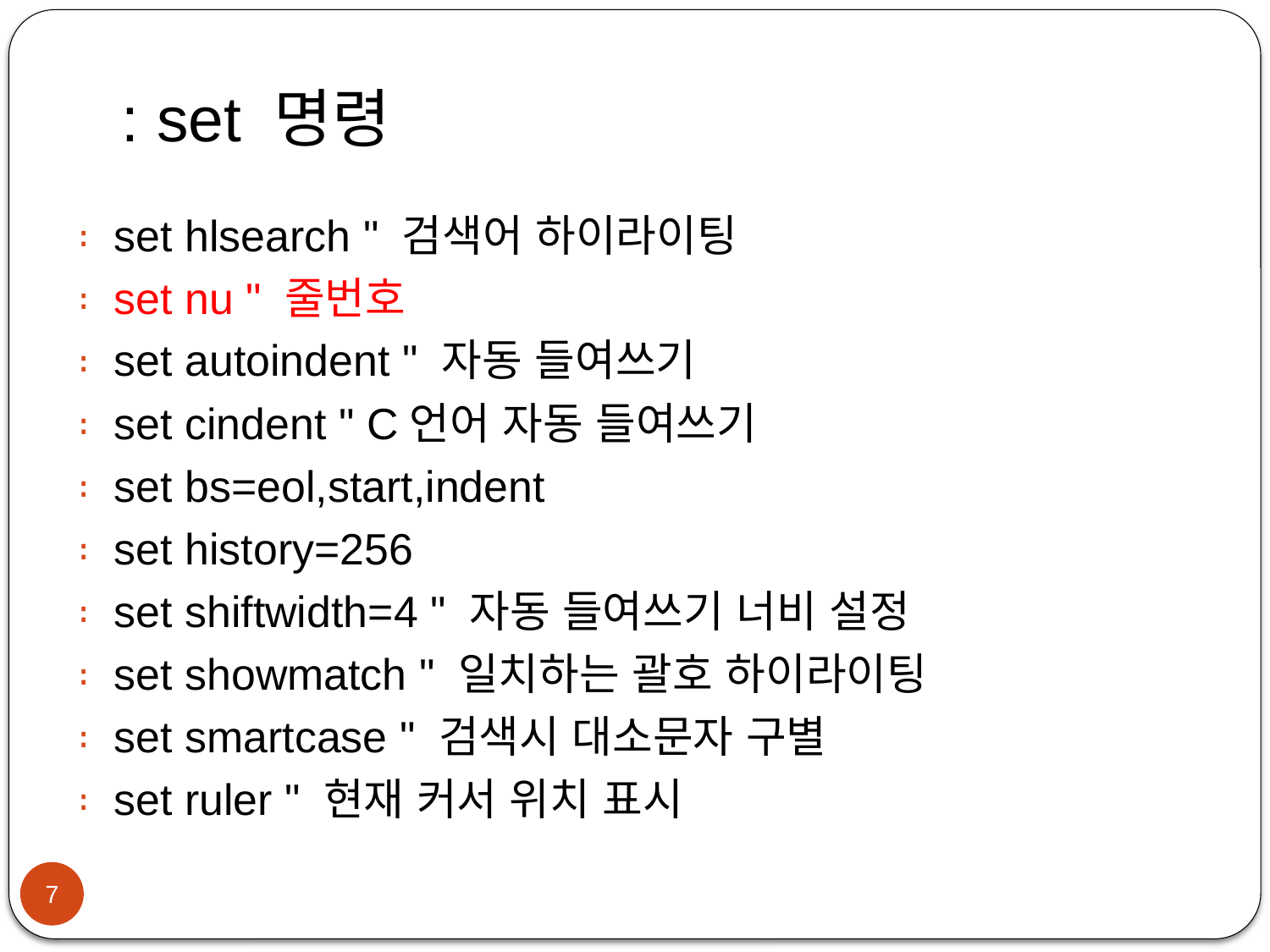

# : set 명령
set hlsearch " 검색어 하이라이팅
set nu " 줄번호
set autoindent " 자동 들여쓰기
set cindent " C언어 자동 들여쓰기
set bs=eol,start,indent
set history=256
set shiftwidth=4 " 자동 들여쓰기 너비 설정
set showmatch " 일치하는 괄호 하이라이팅
set smartcase " 검색시 대소문자 구별
set ruler " 현재 커서 위치 표시
7